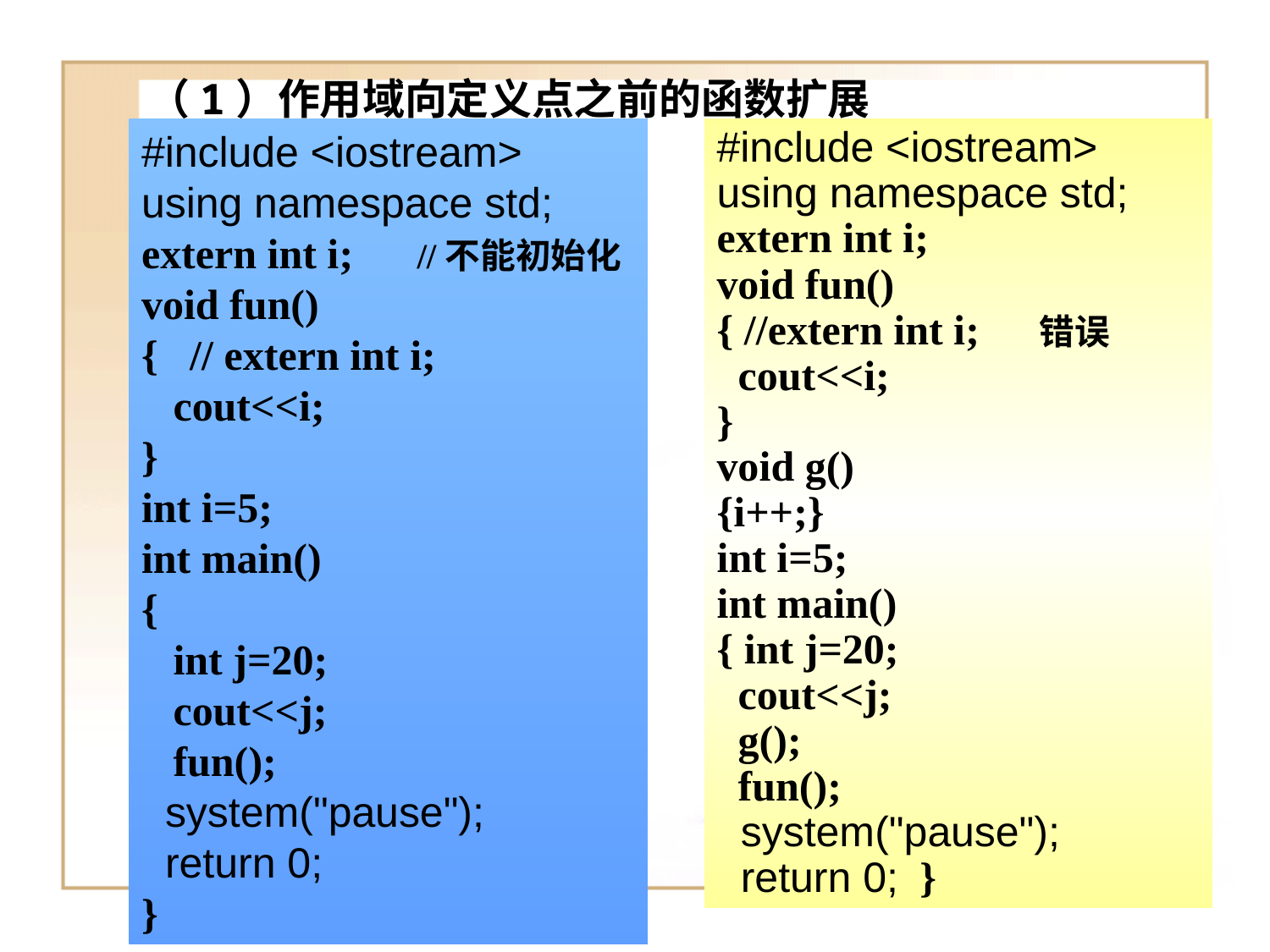

（1）作用域向定义点之前的函数扩展
#include <iostream>
using namespace std;
extern int i;      //不能初始化
void fun()
{   // extern int i;
   cout<<i;
}
int i=5;
int main()
{
   int j=20;
   cout<<j;
   fun();
  system("pause");
  return 0;
}
#include <iostream>
using namespace std;
extern int i;
void fun()
{ //extern int i;     错误
  cout<<i;
}
void g()
{i++;}
int i=5;
int main()
{ int j=20;
  cout<<j;
  g();
  fun();
  system("pause");
  return 0;  }